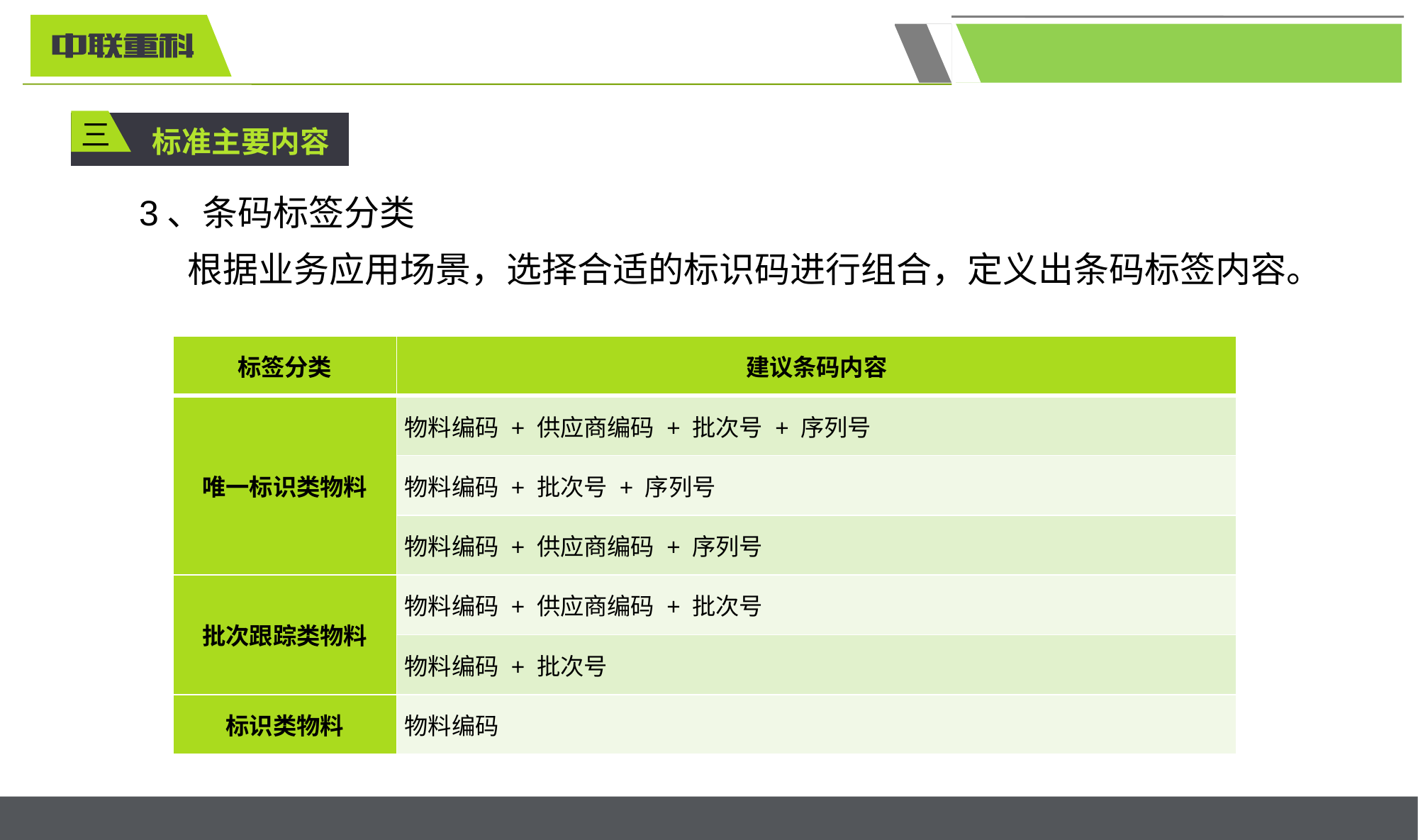

标准主要内容
三

3、条码标签分类

     根据业务应用场景，选择合适的标识码进行组合，定义出条码标签内容。

| 标签分类 | 建议条码内容 |
| --- | --- |
| 唯一标识类物料 | 物料编码 + 供应商编码 + 批次号 + 序列号 |
|  | 物料编码 + 批次号 + 序列号 |
|  | 物料编码 + 供应商编码 + 序列号 |
| 批次跟踪类物料 | 物料编码 + 供应商编码 + 批次号 |
|  | 物料编码 + 批次号 |
| 标识类物料 | 物料编码 |